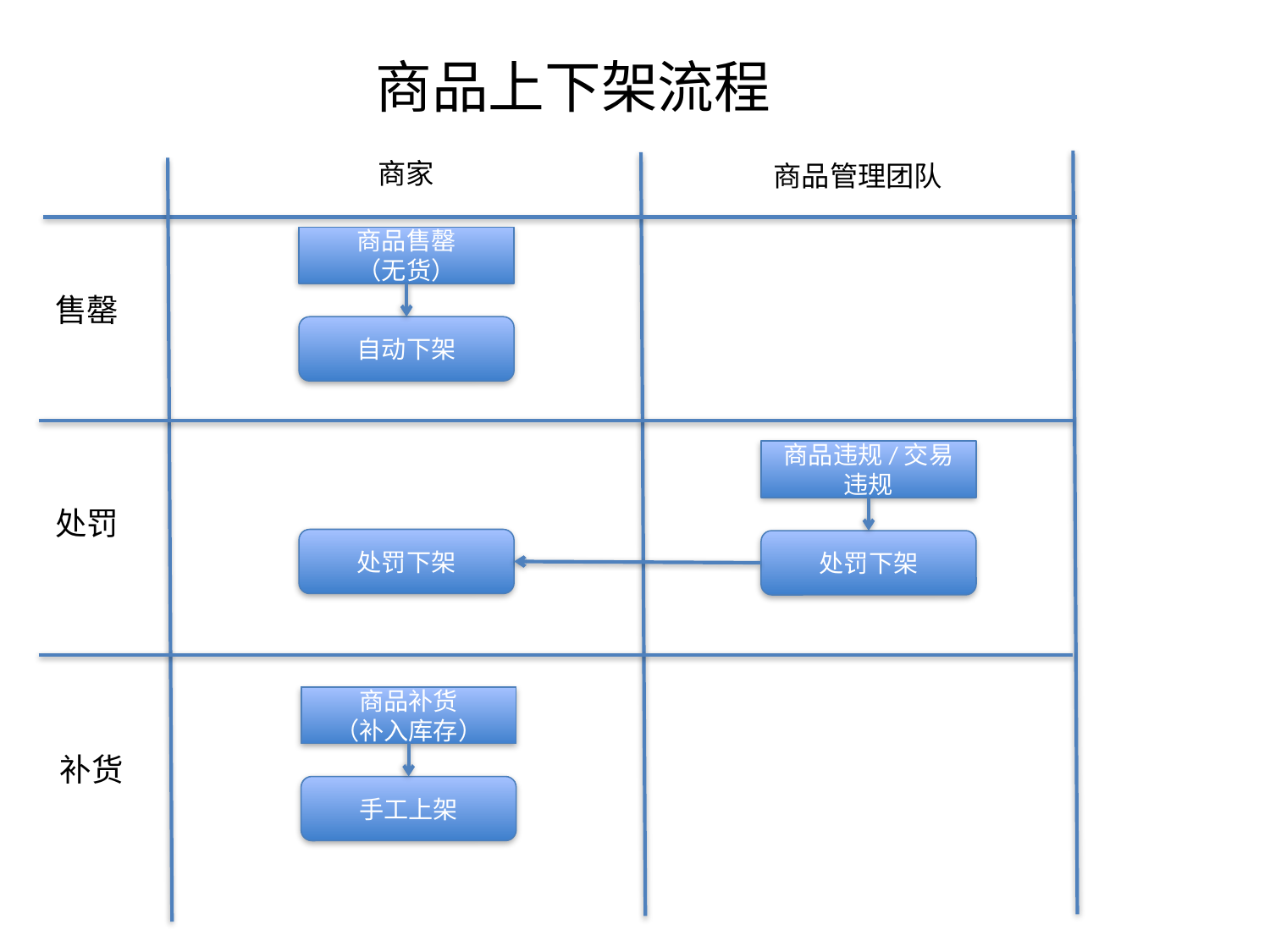

# 商品上下架流程
商家
商品管理团队
商品售罄
（无货）
售罄
自动下架
商品违规/交易违规
处罚
处罚下架
处罚下架
商品补货
（补入库存）
补货
手工上架